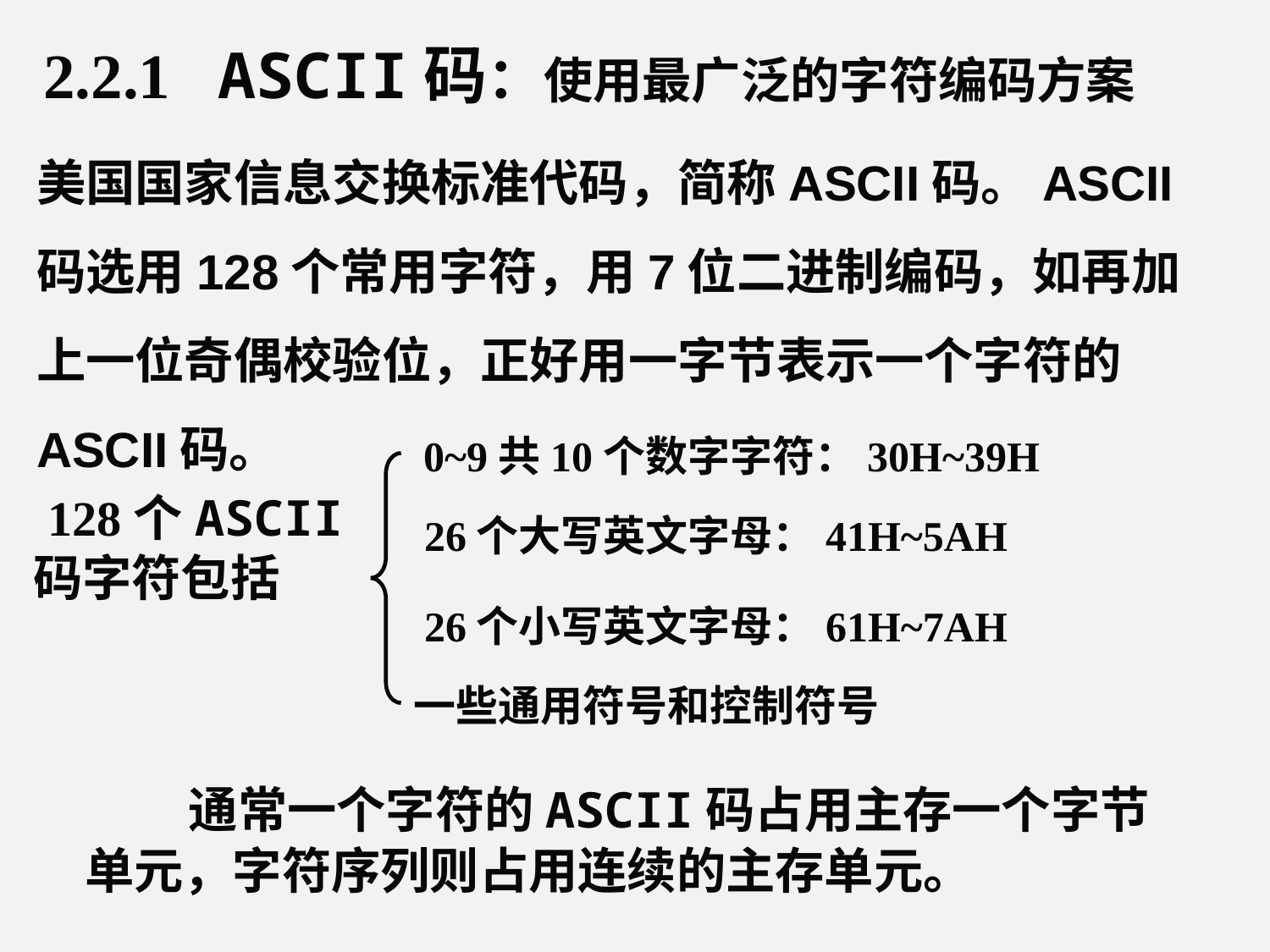

2.2.1   ASCII码：使用最广泛的字符编码方案
美国国家信息交换标准代码，简称ASCII码。ASCII码选用128个常用字符，用7位二进制编码，如再加上一位奇偶校验位，正好用一字节表示一个字符的ASCII码。
0~9共10个数字字符：30H~39H

 128个ASCII码字符包括
 26个大写英文字母：41H~5AH
 26个小写英文字母：61H~7AH
一些通用符号和控制符号
       通常一个字符的ASCII码占用主存一个字节单元，字符序列则占用连续的主存单元。
34